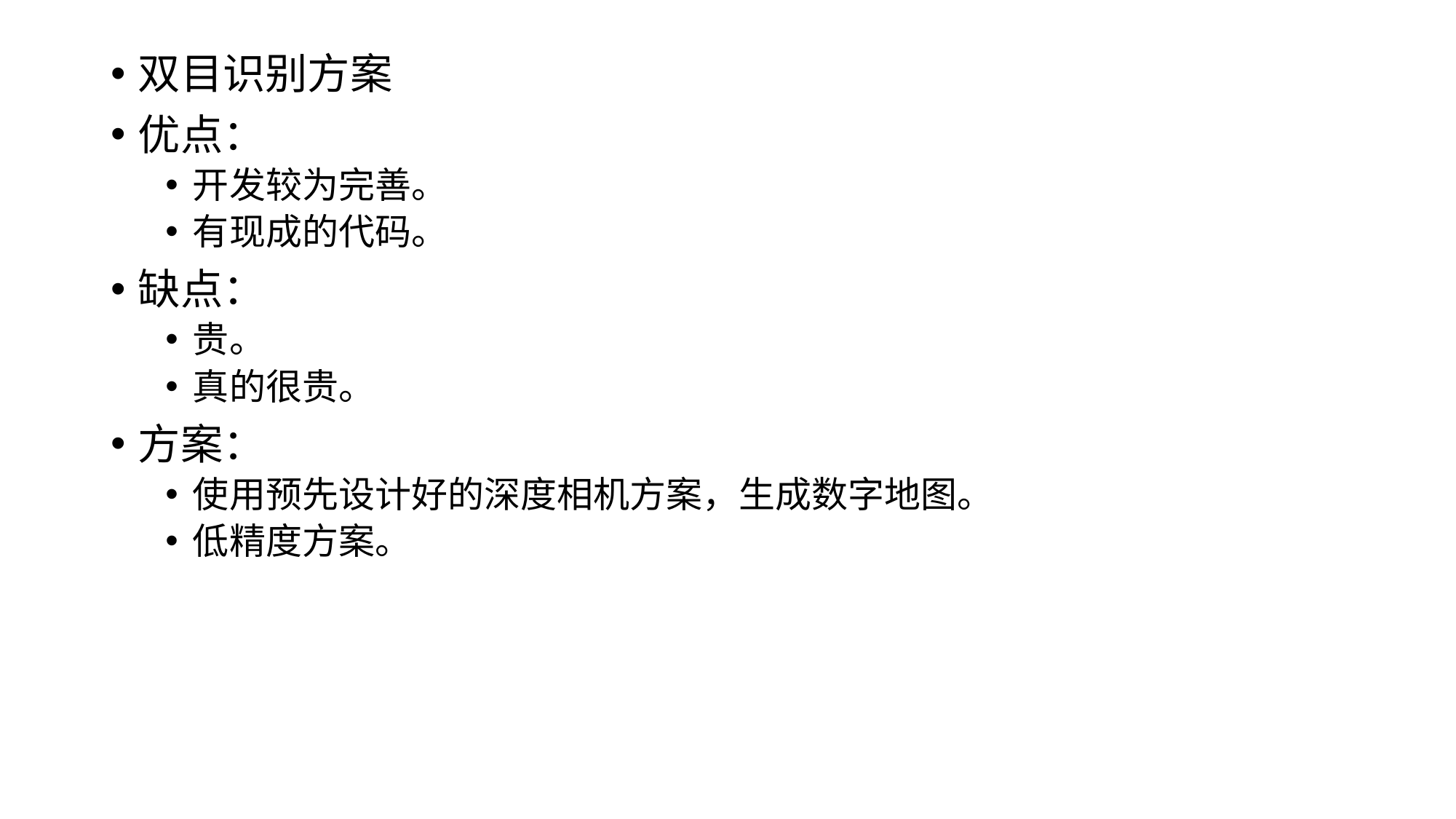

双目识别方案
优点：
开发较为完善。
有现成的代码。
缺点：
贵。
真的很贵。
方案：
使用预先设计好的深度相机方案，生成数字地图。
低精度方案。